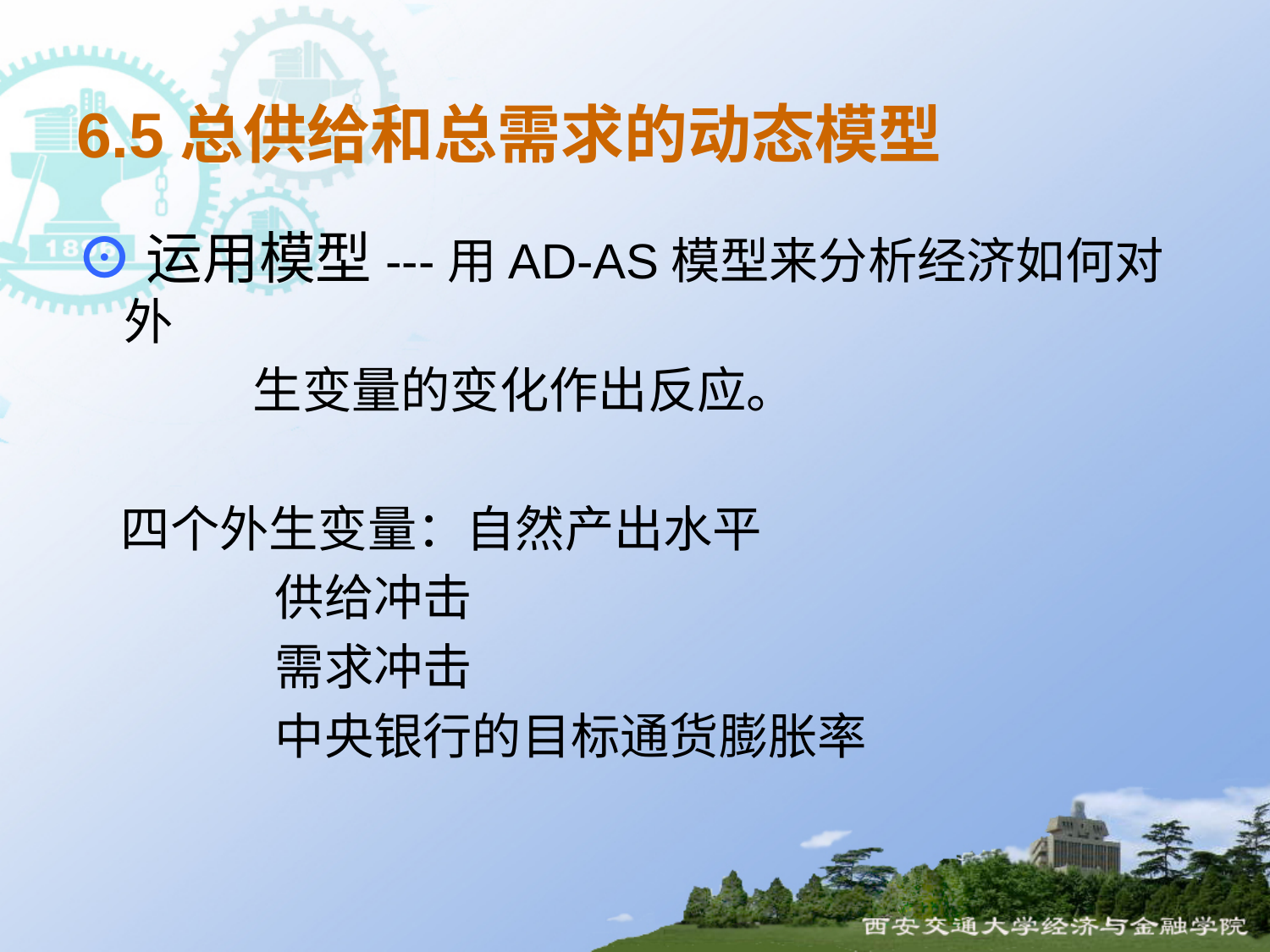

6.5总供给和总需求的动态模型
⊙运用模型---用AD-AS模型来分析经济如何对外
               生变量的变化作出反应。

   四个外生变量：自然产出水平
                 供给冲击
                 需求冲击
                 中央银行的目标通货膨胀率